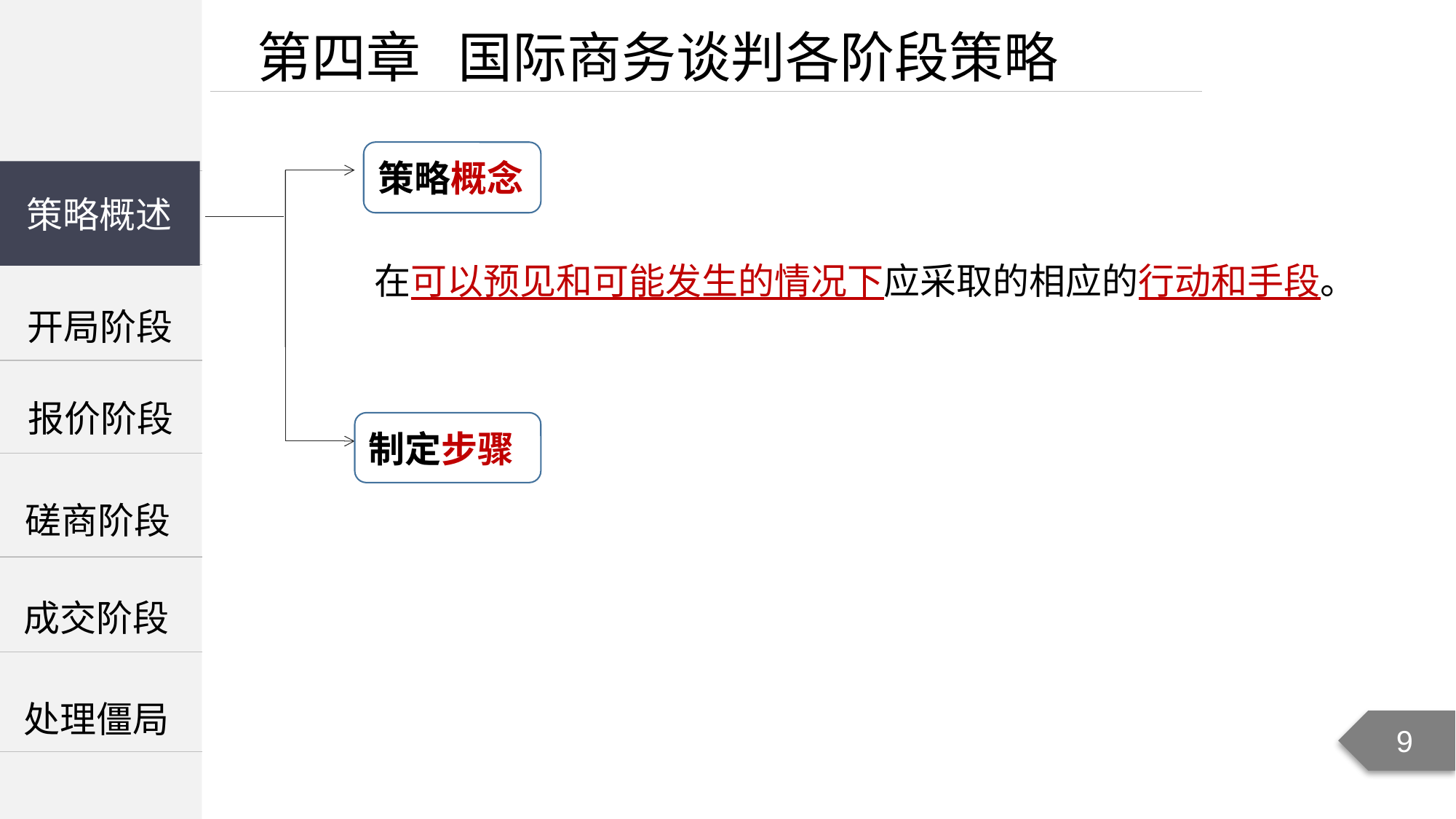

第四章   国际商务谈判各阶段策略
策略概念
策略概述

|  |
| --- |
|  |
|  |
策略概述
在可以预见和可能发生的情况下应采取的相应的行动和手段。
开局阶段
报价阶段

制定步骤
磋商阶段

成交阶段

处理僵局
9